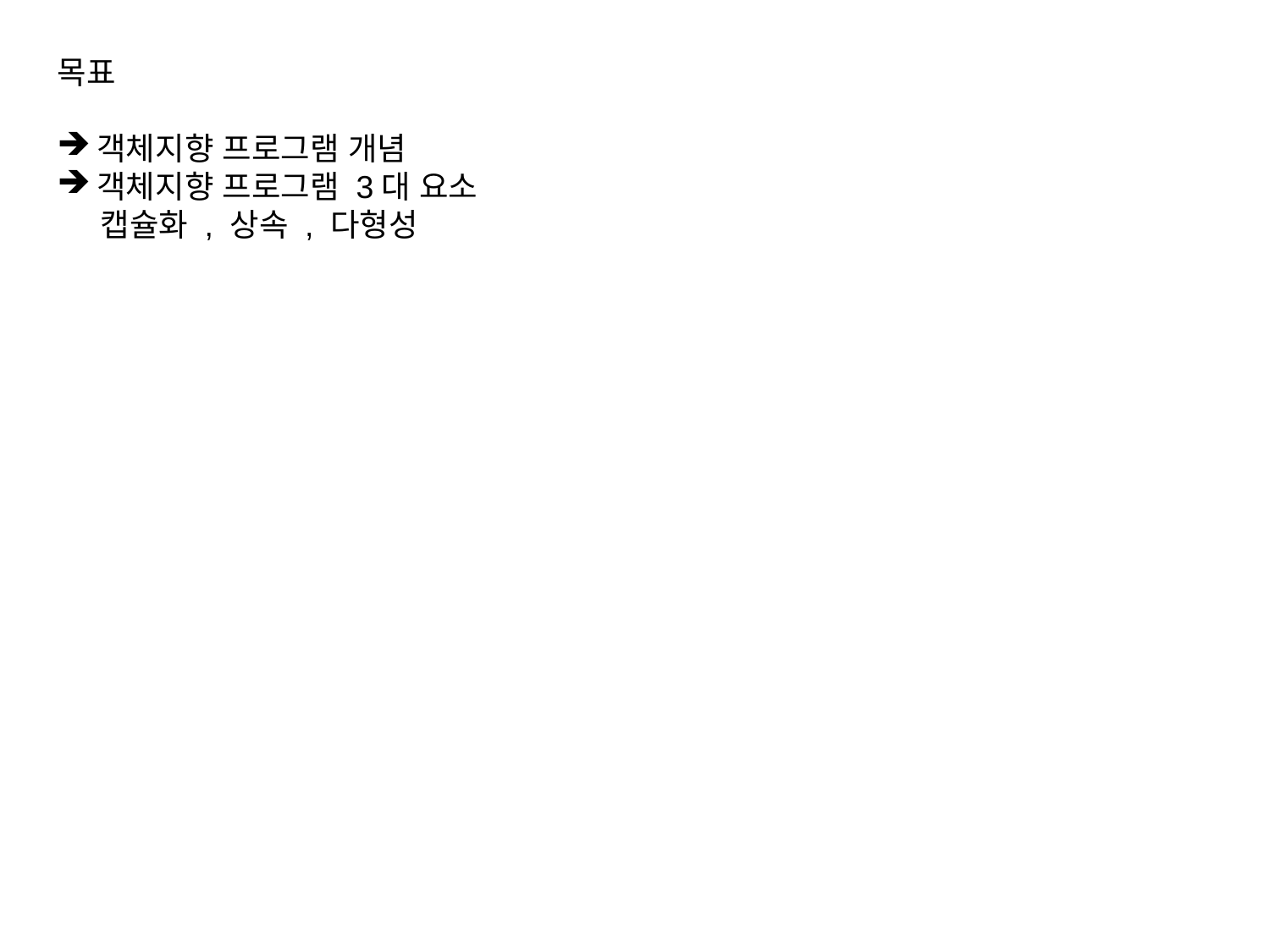

목표

객체지향 프로그램 개념
객체지향 프로그램 3대 요소
    캡슐화 , 상속 , 다형성